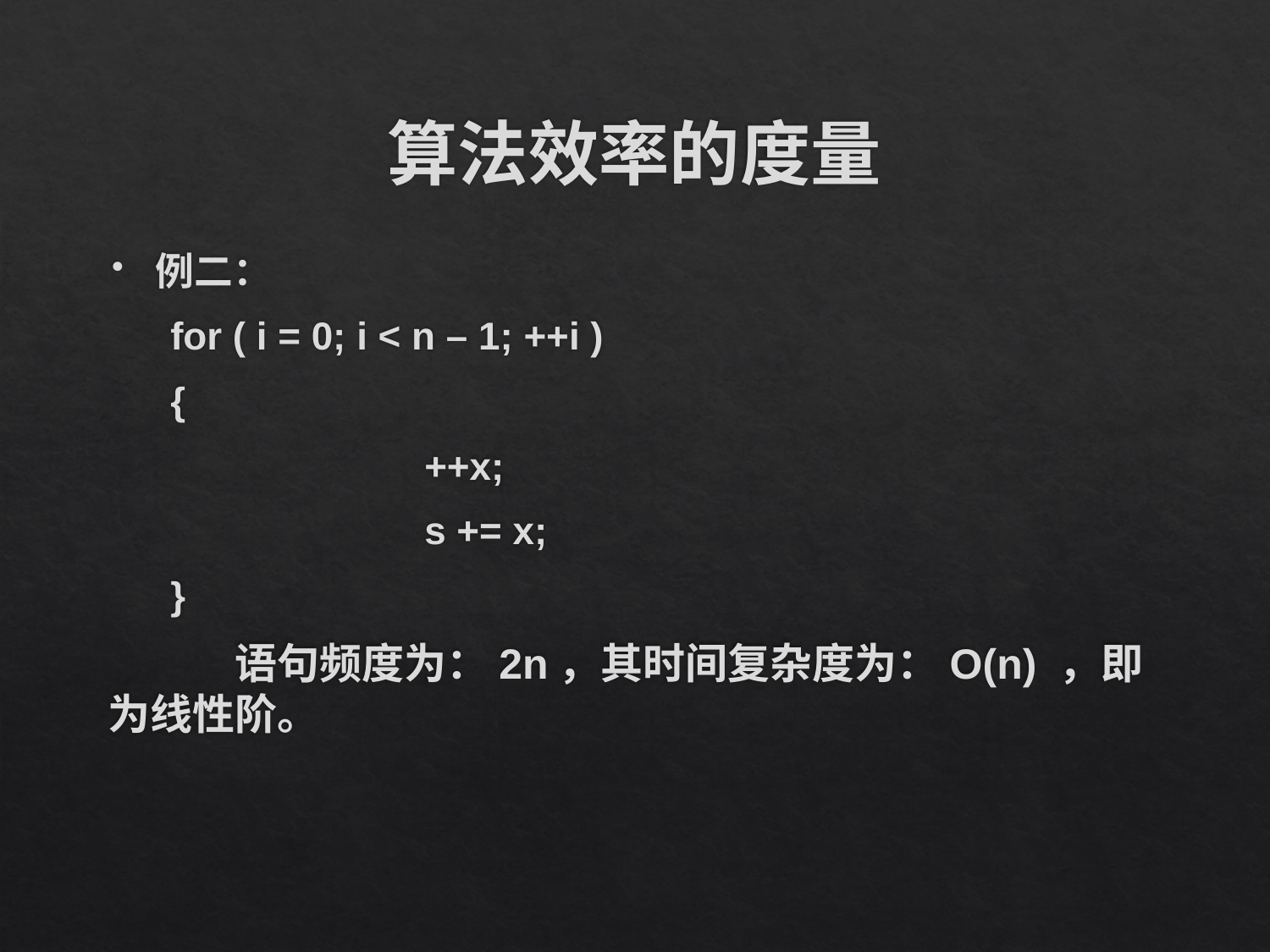

# 算法效率的度量
例二：
for ( i = 0; i < n – 1; ++i )
{
		++x;
		s += x;
}
	语句频度为：2n，其时间复杂度为：O(n) ，即为线性阶。